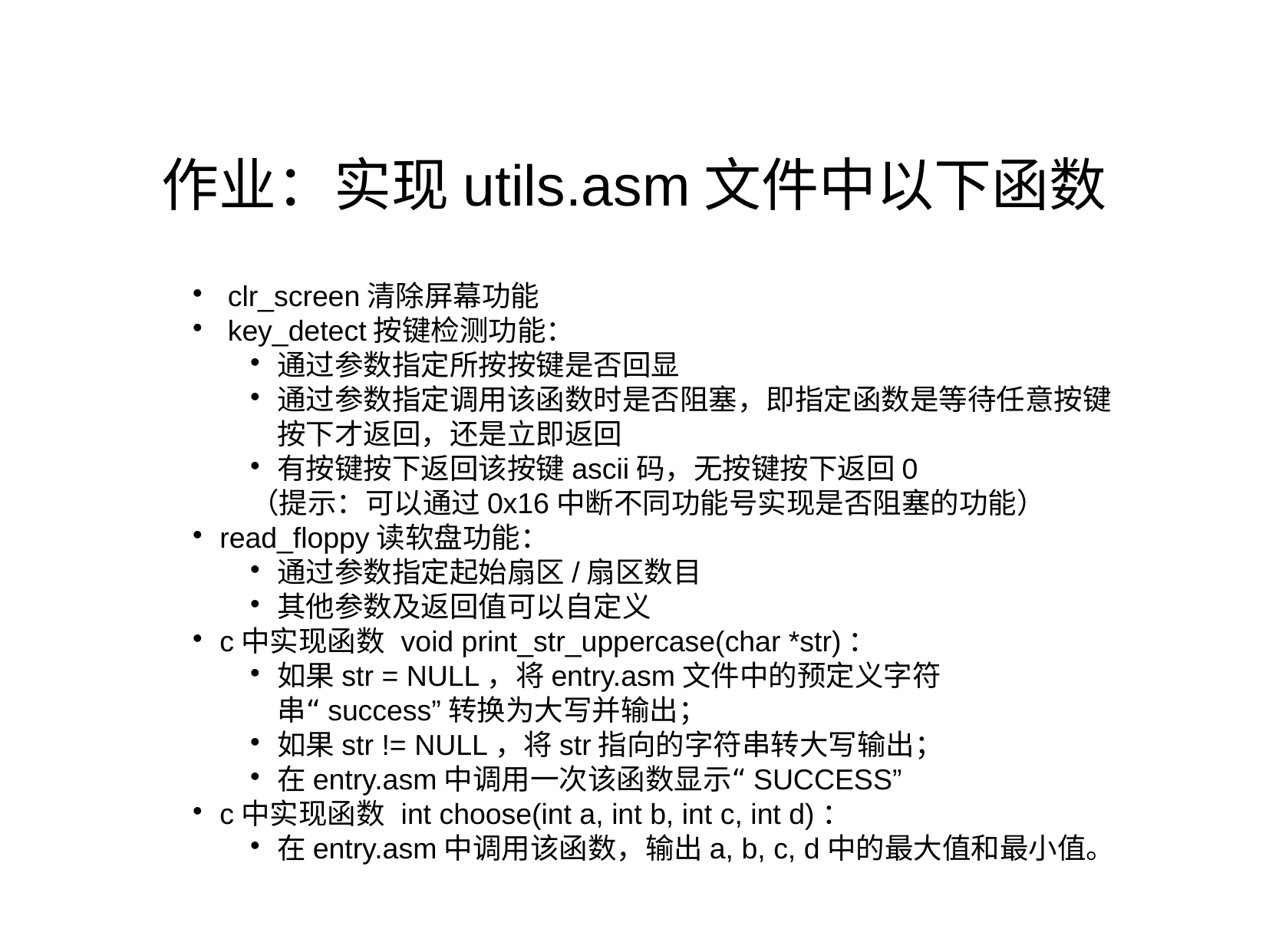

作业：实现utils.asm文件中以下函数
 clr_screen清除屏幕功能
 key_detect按键检测功能：
通过参数指定所按按键是否回显
通过参数指定调用该函数时是否阻塞，即指定函数是等待任意按键按下才返回，还是立即返回
有按键按下返回该按键ascii码，无按键按下返回0
（提示：可以通过0x16中断不同功能号实现是否阻塞的功能）
read_floppy读软盘功能：
通过参数指定起始扇区/扇区数目
其他参数及返回值可以自定义
c中实现函数 void print_str_uppercase(char *str)：
如果str = NULL，将entry.asm文件中的预定义字符串“success”转换为大写并输出；
如果str != NULL，将str指向的字符串转大写输出；
在entry.asm中调用一次该函数显示“SUCCESS”
c中实现函数 int choose(int a, int b, int c, int d)：
在entry.asm中调用该函数，输出a, b, c, d中的最大值和最小值。